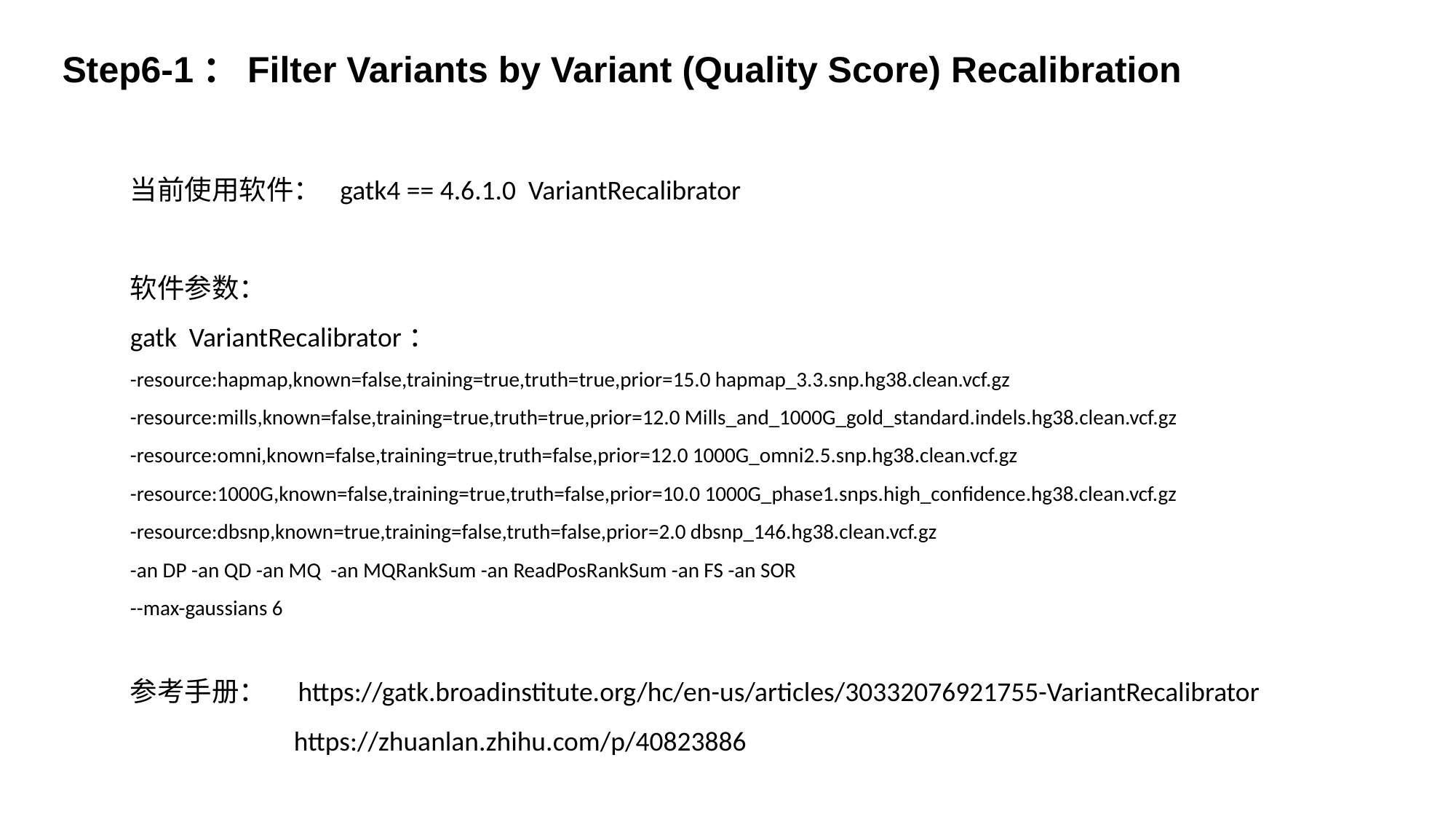

Step6-1：Filter Variants by Variant (Quality Score) Recalibration
当前使用软件：  gatk4 == 4.6.1.0  VariantRecalibrator

软件参数：
gatk  VariantRecalibrator：
-resource:hapmap,known=false,training=true,truth=true,prior=15.0 hapmap_3.3.snp.hg38.clean.vcf.gz
-resource:mills,known=false,training=true,truth=true,prior=12.0 Mills_and_1000G_gold_standard.indels.hg38.clean.vcf.gz
-resource:omni,known=false,training=true,truth=false,prior=12.0 1000G_omni2.5.snp.hg38.clean.vcf.gz
-resource:1000G,known=false,training=true,truth=false,prior=10.0 1000G_phase1.snps.high_confidence.hg38.clean.vcf.gz
-resource:dbsnp,known=true,training=false,truth=false,prior=2.0 dbsnp_146.hg38.clean.vcf.gz
-an DP -an QD -an MQ  -an MQRankSum -an ReadPosRankSum -an FS -an SOR
--max-gaussians 6

参考手册：    https://gatk.broadinstitute.org/hc/en-us/articles/30332076921755-VariantRecalibrator
https://zhuanlan.zhihu.com/p/40823886